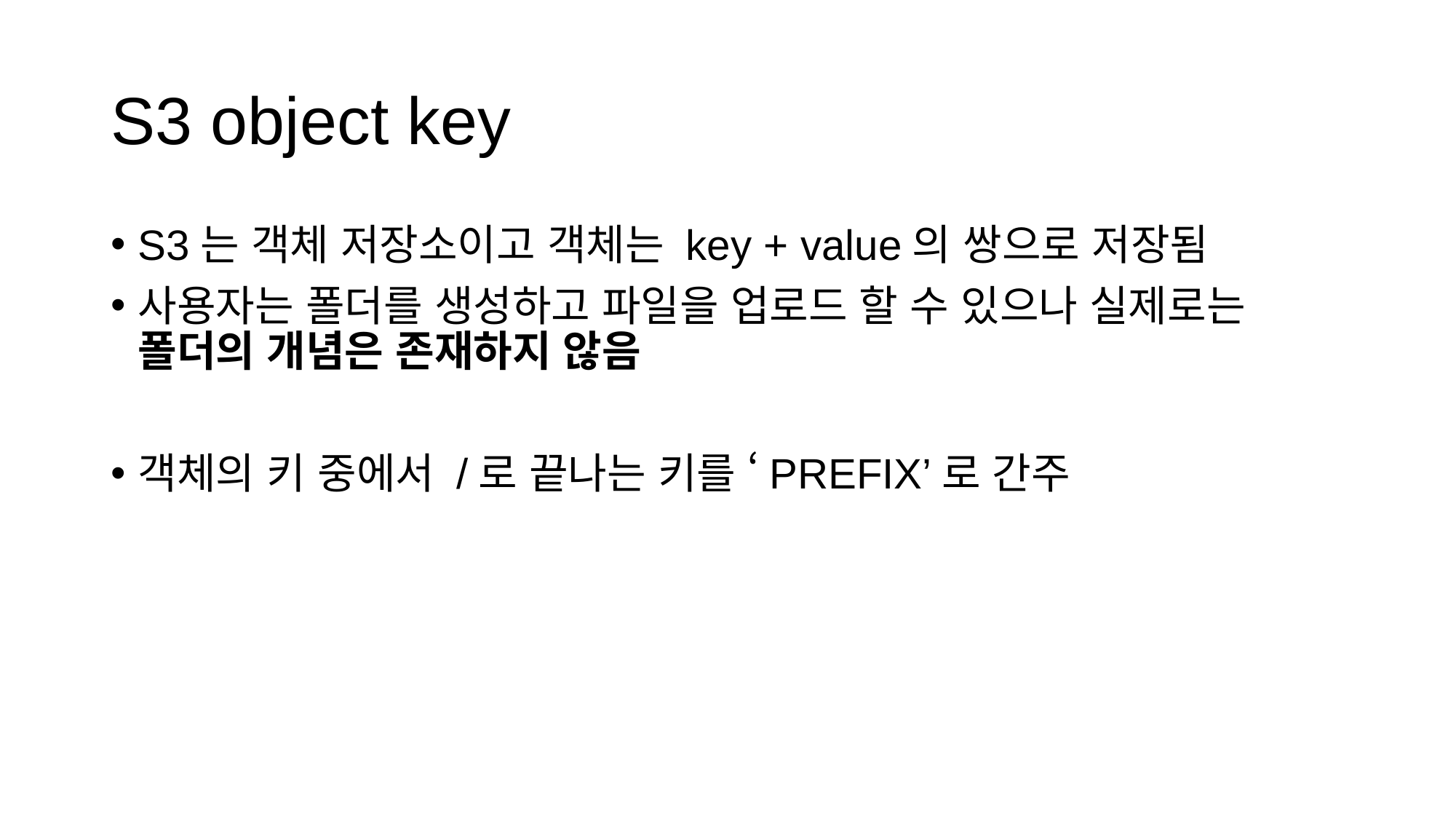

# S3 object key
S3는 객체 저장소이고 객체는 key + value의 쌍으로 저장됨
사용자는 폴더를 생성하고 파일을 업로드 할 수 있으나 실제로는  폴더의 개념은 존재하지 않음

객체의 키 중에서 /로 끝나는 키를 ‘PREFIX’로 간주